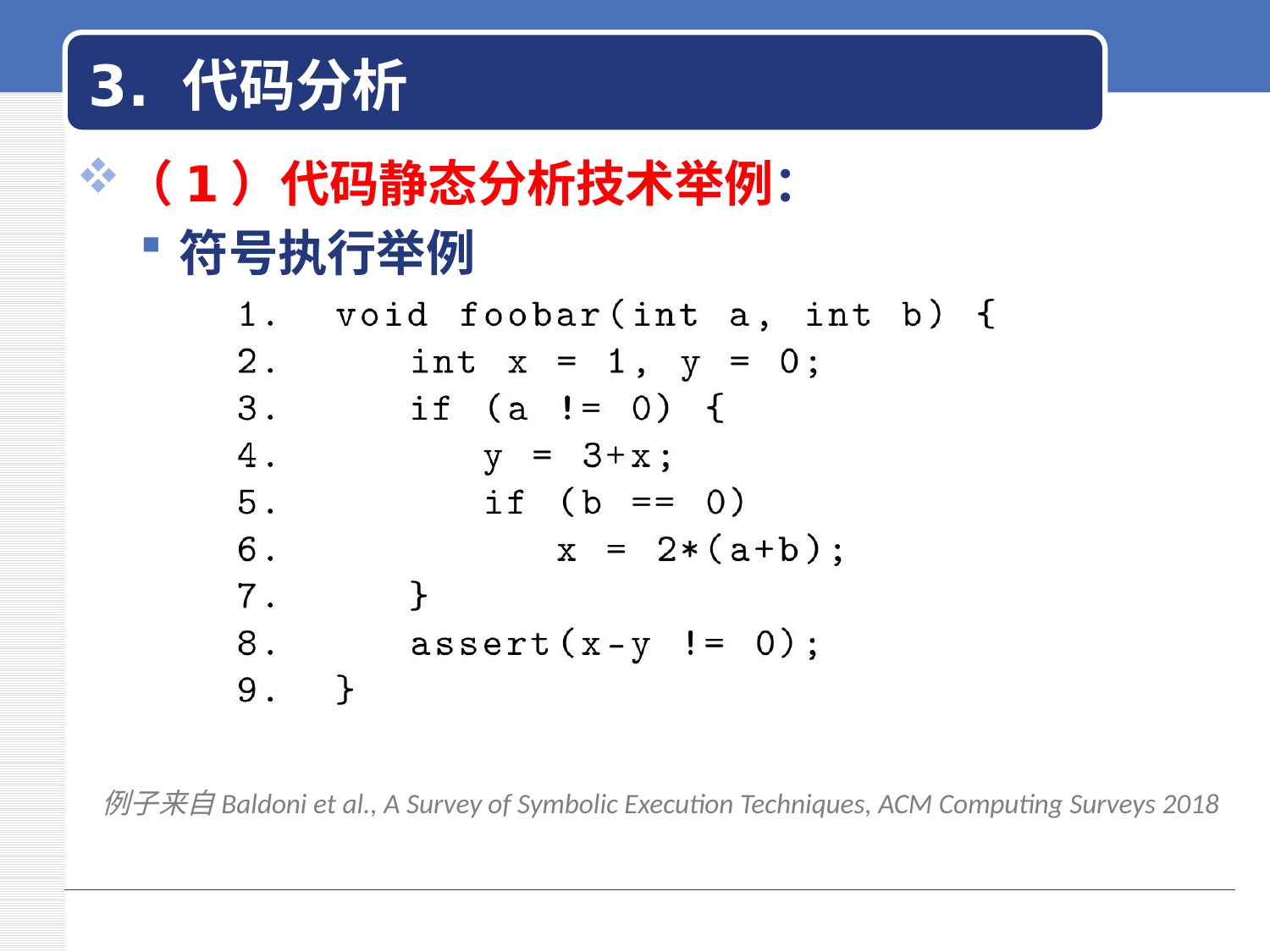

# 3. 代码分析
（1）代码静态分析技术举例：
符号执行举例

例子来自Baldoni et al., A Survey of Symbolic Execution Techniques, ACM Computing Surveys 2018